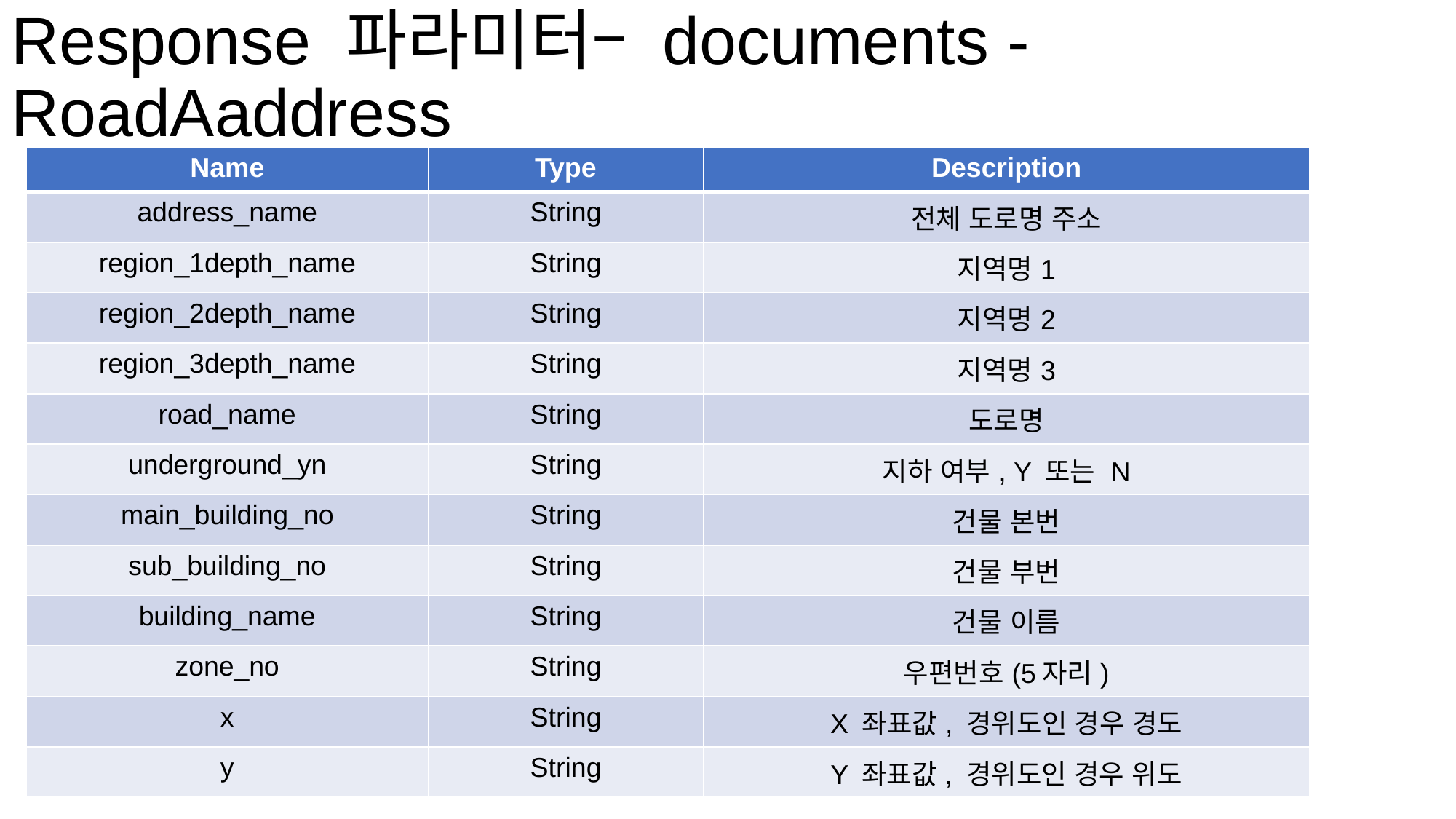

# Response 파라미터– documents - RoadAaddress
| Name | Type | Description |
| --- | --- | --- |
| address\_name | String | 전체 도로명 주소 |
| region\_1depth\_name | String | 지역명1 |
| region\_2depth\_name | String | 지역명2 |
| region\_3depth\_name | String | 지역명3 |
| road\_name | String | 도로명 |
| underground\_yn | String | 지하 여부, Y 또는 N |
| main\_building\_no | String | 건물 본번 |
| sub\_building\_no | String | 건물 부번 |
| building\_name | String | 건물 이름 |
| zone\_no | String | 우편번호(5자리) |
| x | String | X 좌표값, 경위도인 경우 경도 |
| y | String | Y 좌표값, 경위도인 경우 위도 |